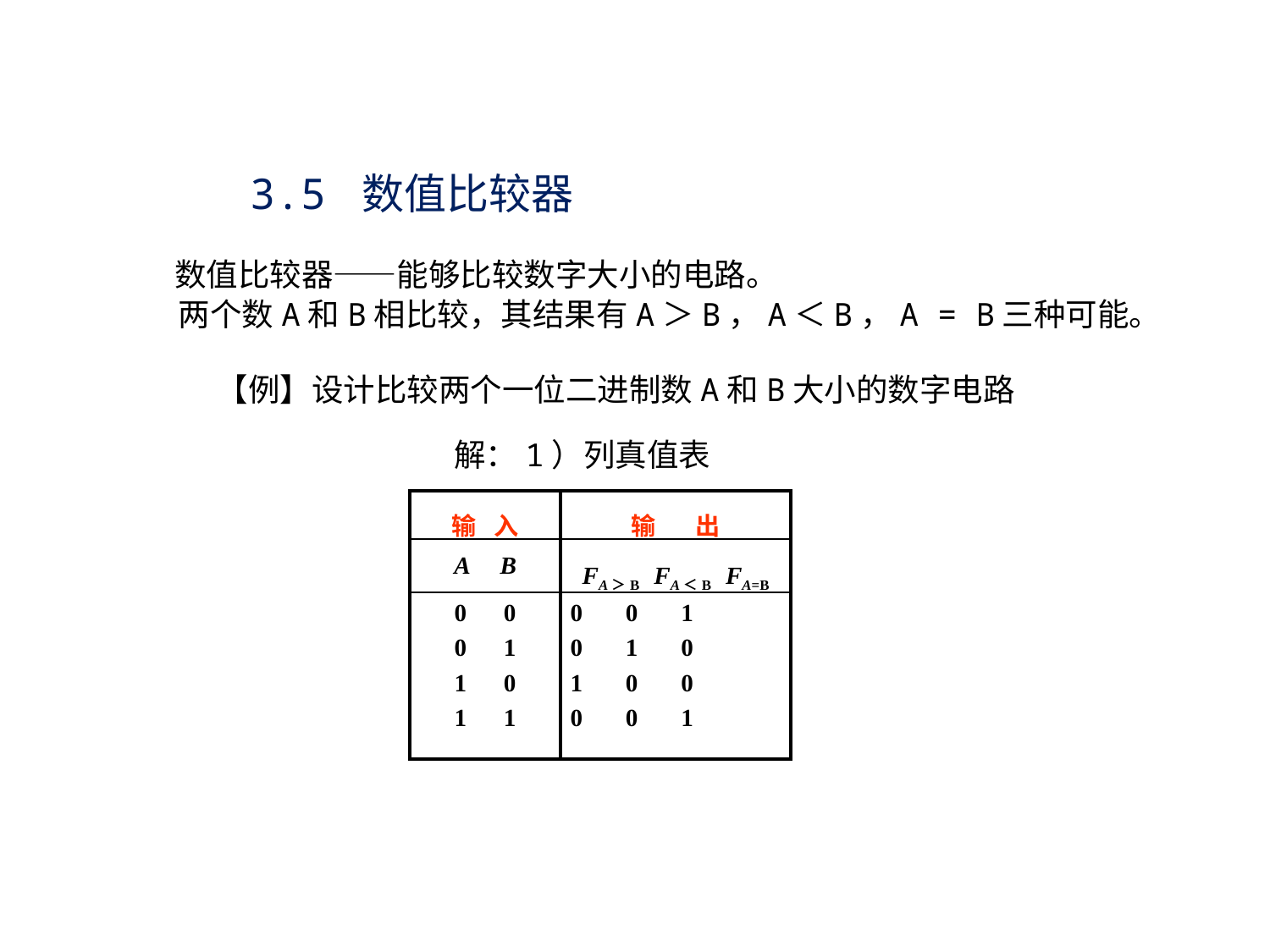

3.5 数值比较器
 数值比较器——能够比较数字大小的电路。
 两个数A和B相比较，其结果有A＞B，A＜B，A = B三种可能。
【例】设计比较两个一位二进制数A和B大小的数字电路
解：1）列真值表
| 输 入 | 输 出 |
| --- | --- |
| A B | FA＞B FA＜B FA=B |
| 0 0 0 1 1 0 1 1 | 0 0 1 0 1 0 1 0 0 0 0 1 |